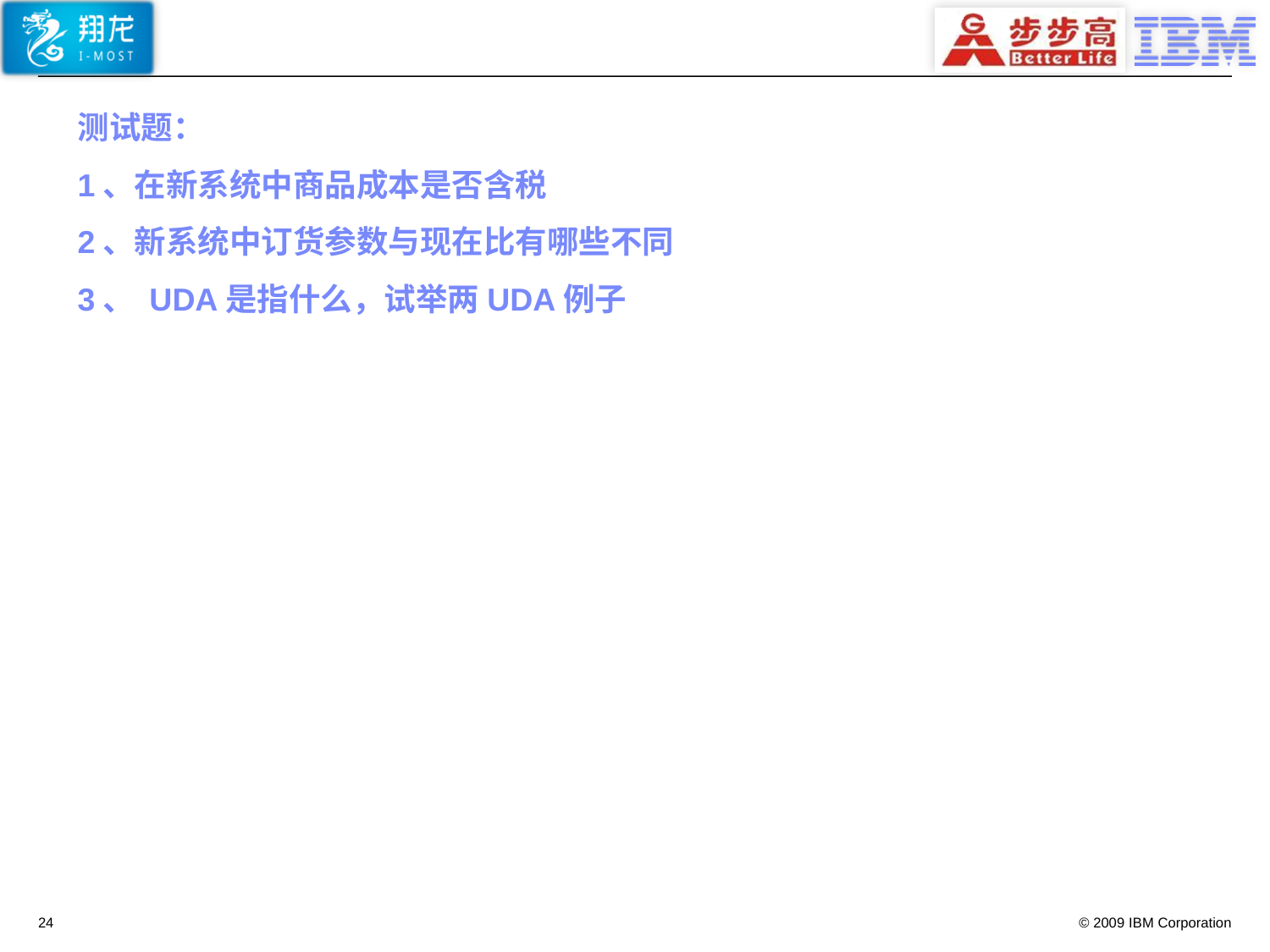

# 测试题： 1、在新系统中商品成本是否含税 2、新系统中订货参数与现在比有哪些不同 3、 UDA是指什么，试举两UDA例子
24